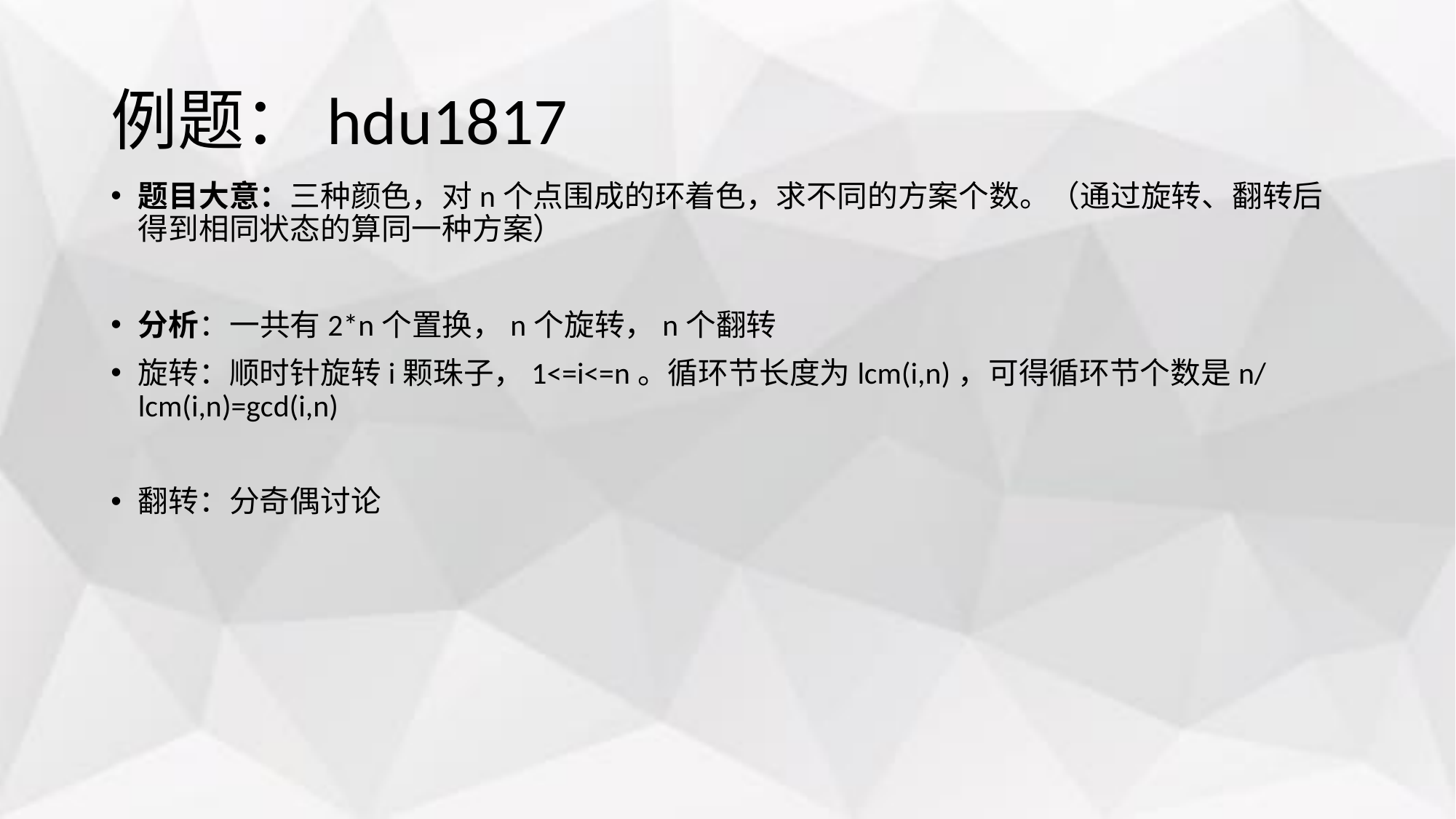

# 例题：hdu1817
题目大意：三种颜色，对n个点围成的环着色，求不同的方案个数。（通过旋转、翻转后得到相同状态的算同一种方案）

分析：一共有2*n个置换，n个旋转，n个翻转
旋转：顺时针旋转i颗珠子，1<=i<=n。循环节长度为lcm(i,n)，可得循环节个数是n/lcm(i,n)=gcd(i,n)

翻转：分奇偶讨论